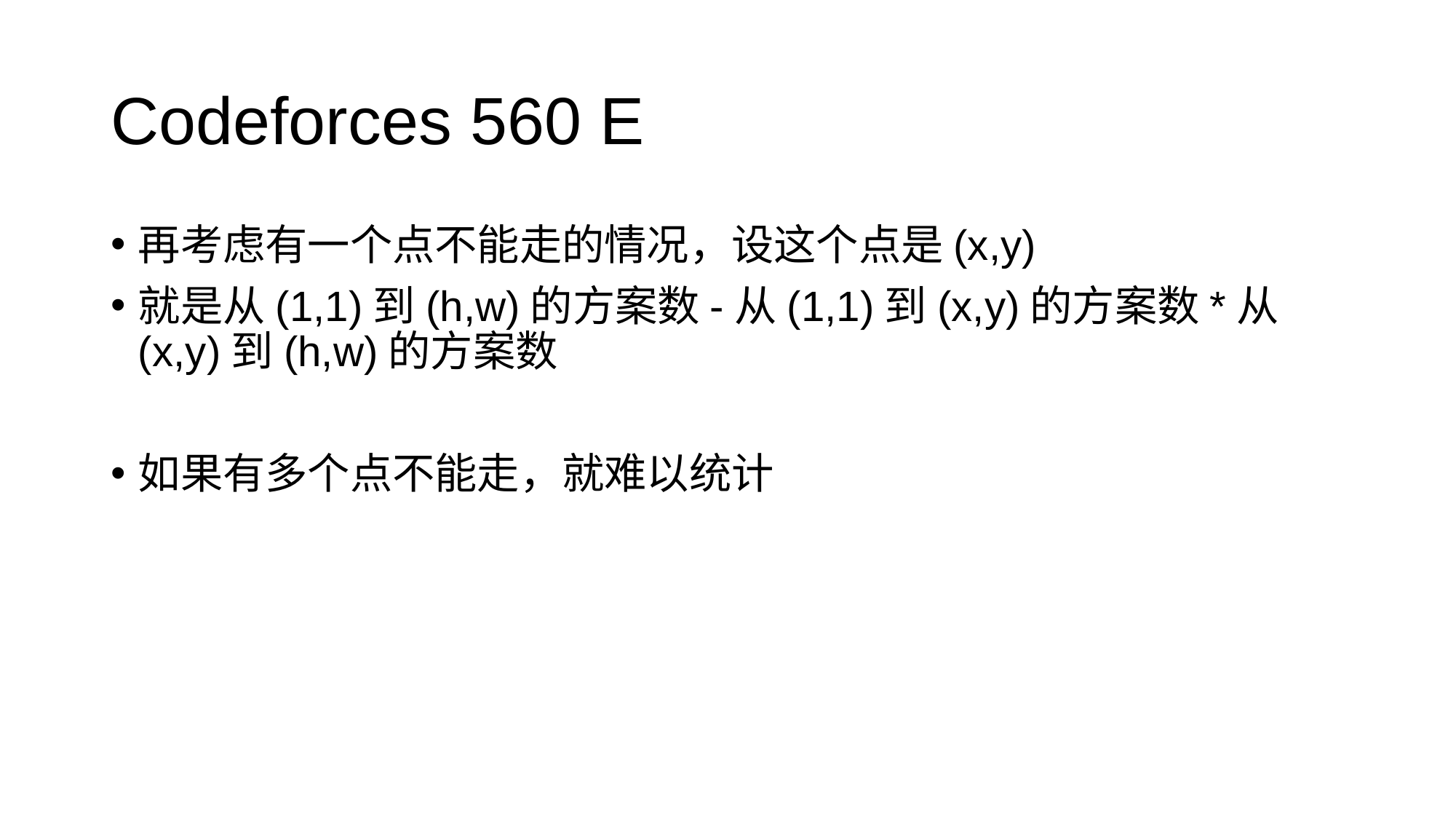

# Codeforces 560 E
再考虑有一个点不能走的情况，设这个点是(x,y)
就是从(1,1)到(h,w)的方案数-从(1,1)到(x,y)的方案数*从(x,y)到(h,w)的方案数

如果有多个点不能走，就难以统计